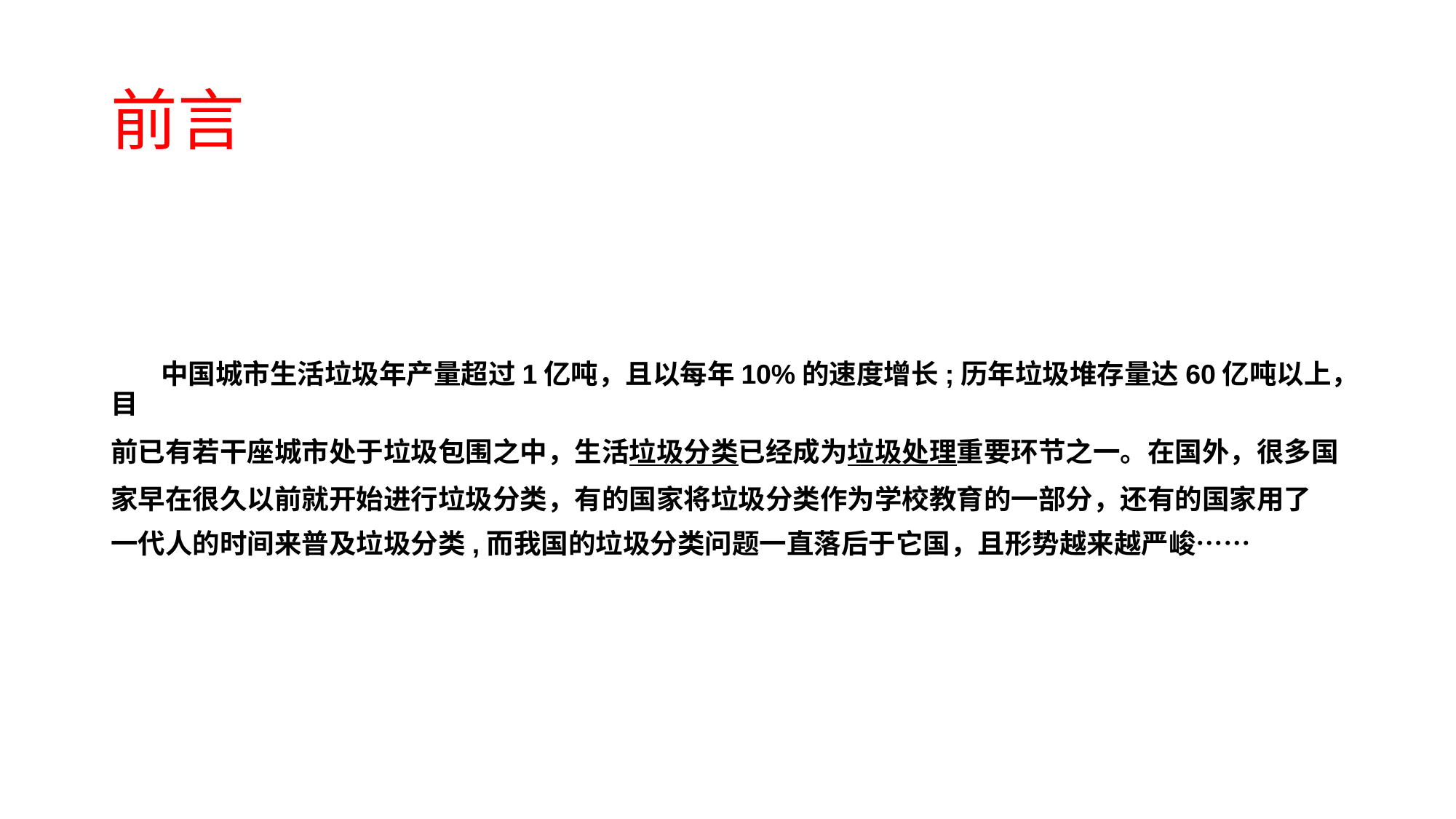

# 前言

       中国城市生活垃圾年产量超过1亿吨，且以每年10%的速度增长;历年垃圾堆存量达60亿吨以上，目
前已有若干座城市处于垃圾包围之中，生活垃圾分类已经成为垃圾处理重要环节之一。在国外，很多国
家早在很久以前就开始进行垃圾分类，有的国家将垃圾分类作为学校教育的一部分，还有的国家用了
一代人的时间来普及垃圾分类,而我国的垃圾分类问题一直落后于它国，且形势越来越严峻……